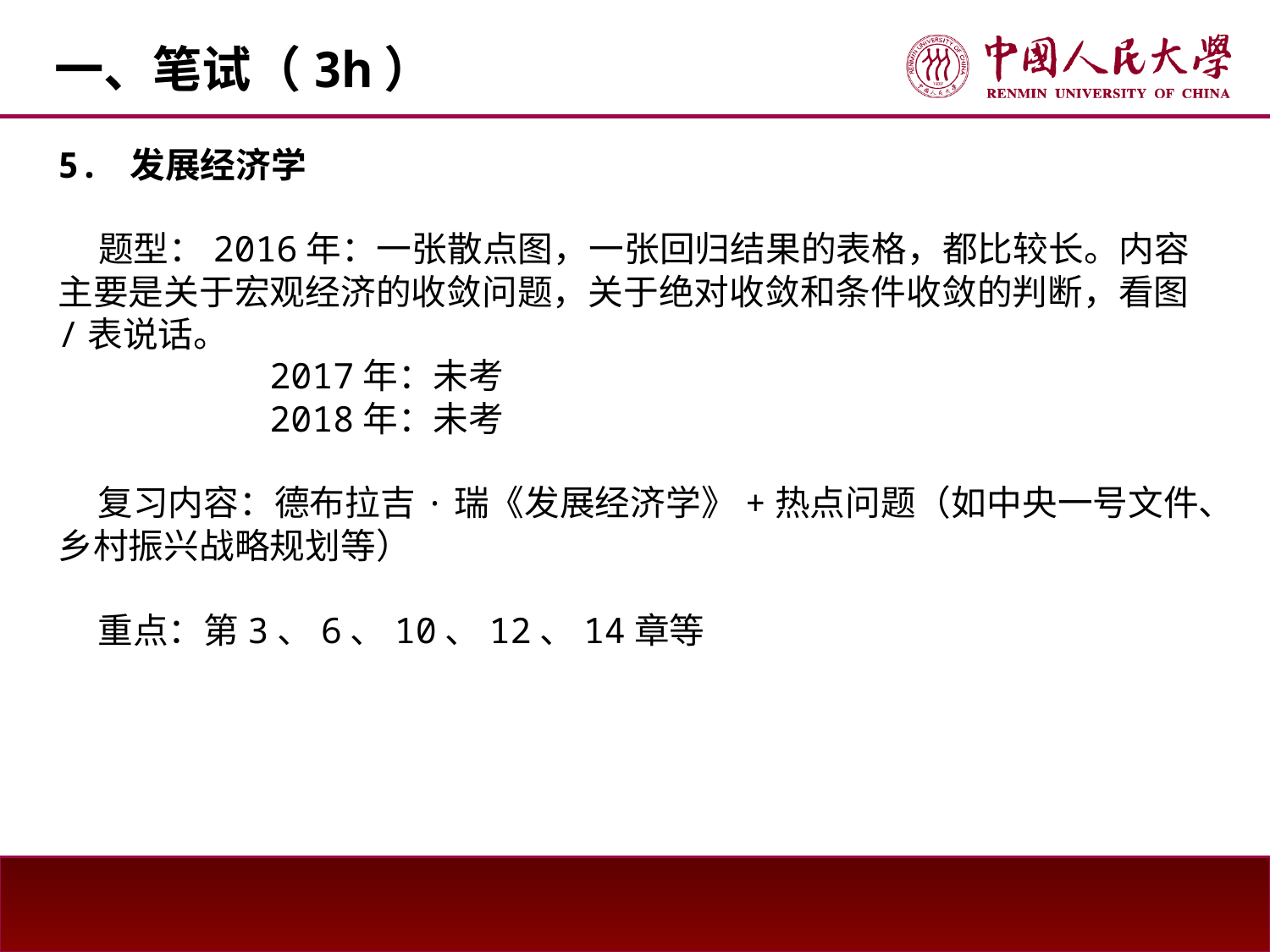

一、笔试（3h）
5. 发展经济学

    题型：2016年：一张散点图，一张回归结果的表格，都比较长。内容主要是关于宏观经济的收敛问题，关于绝对收敛和条件收敛的判断，看图/表说话。
          2017年：未考
          2018年：未考

    复习内容：德布拉吉·瑞《发展经济学》+热点问题（如中央一号文件、乡村振兴战略规划等）

    重点：第3、6、10、12、14章等